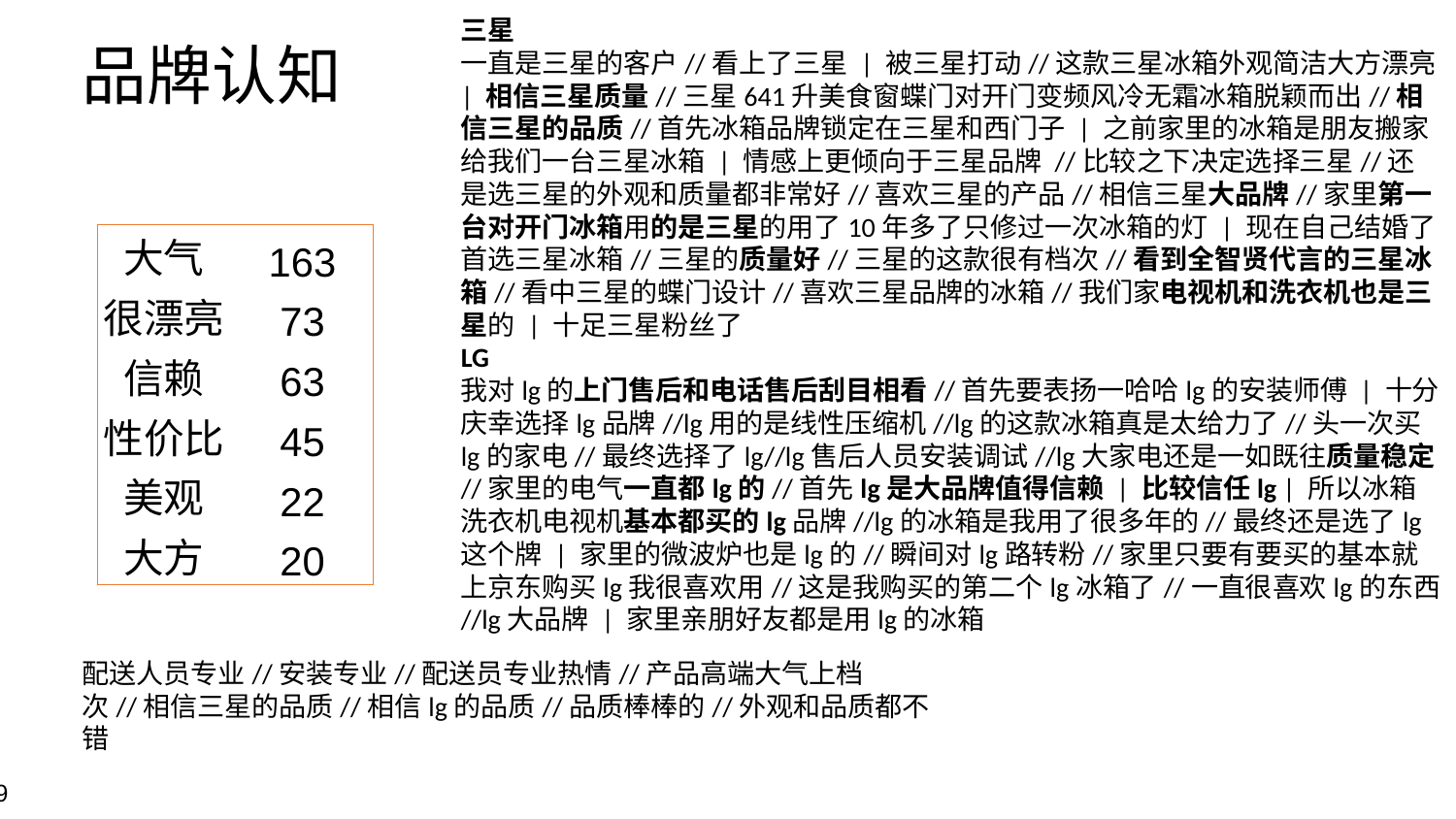

三星
一直是三星的客户//看上了三星 | 被三星打动//这款三星冰箱外观简洁大方漂亮 | 相信三星质量//三星641升美食窗蝶门对开门变频风冷无霜冰箱脱颖而出//相信三星的品质//首先冰箱品牌锁定在三星和西门子 | 之前家里的冰箱是朋友搬家给我们一台三星冰箱 | 情感上更倾向于三星品牌 //比较之下决定选择三星//还是选三星的外观和质量都非常好//喜欢三星的产品//相信三星大品牌//家里第一台对开门冰箱用的是三星的用了10年多了只修过一次冰箱的灯 | 现在自己结婚了首选三星冰箱//三星的质量好//三星的这款很有档次//看到全智贤代言的三星冰箱//看中三星的蝶门设计//喜欢三星品牌的冰箱//我们家电视机和洗衣机也是三星的 | 十足三星粉丝了
LG
我对lg的上门售后和电话售后刮目相看//首先要表扬一哈哈lg的安装师傅 | 十分庆幸选择lg品牌//lg用的是线性压缩机//lg的这款冰箱真是太给力了//头一次买lg的家电//最终选择了lg//lg售后人员安装调试//lg大家电还是一如既往质量稳定//家里的电气一直都lg的//首先lg是大品牌值得信赖 | 比较信任lg | 所以冰箱洗衣机电视机基本都买的lg品牌//lg的冰箱是我用了很多年的//最终还是选了lg这个牌 | 家里的微波炉也是lg的//瞬间对lg路转粉//家里只要有要买的基本就上京东购买lg我很喜欢用//这是我购买的第二个lg冰箱了//一直很喜欢lg的东西//lg大品牌 | 家里亲朋好友都是用lg的冰箱
# 品牌认知
| 大气 | 163 |
| --- | --- |
| 很漂亮 | 73 |
| 信赖 | 63 |
| 性价比 | 45 |
| 美观 | 22 |
| 大方 | 20 |
配送人员专业//安装专业//配送员专业热情//产品高端大气上档次//相信三星的品质//相信lg的品质//品质棒棒的//外观和品质都不错